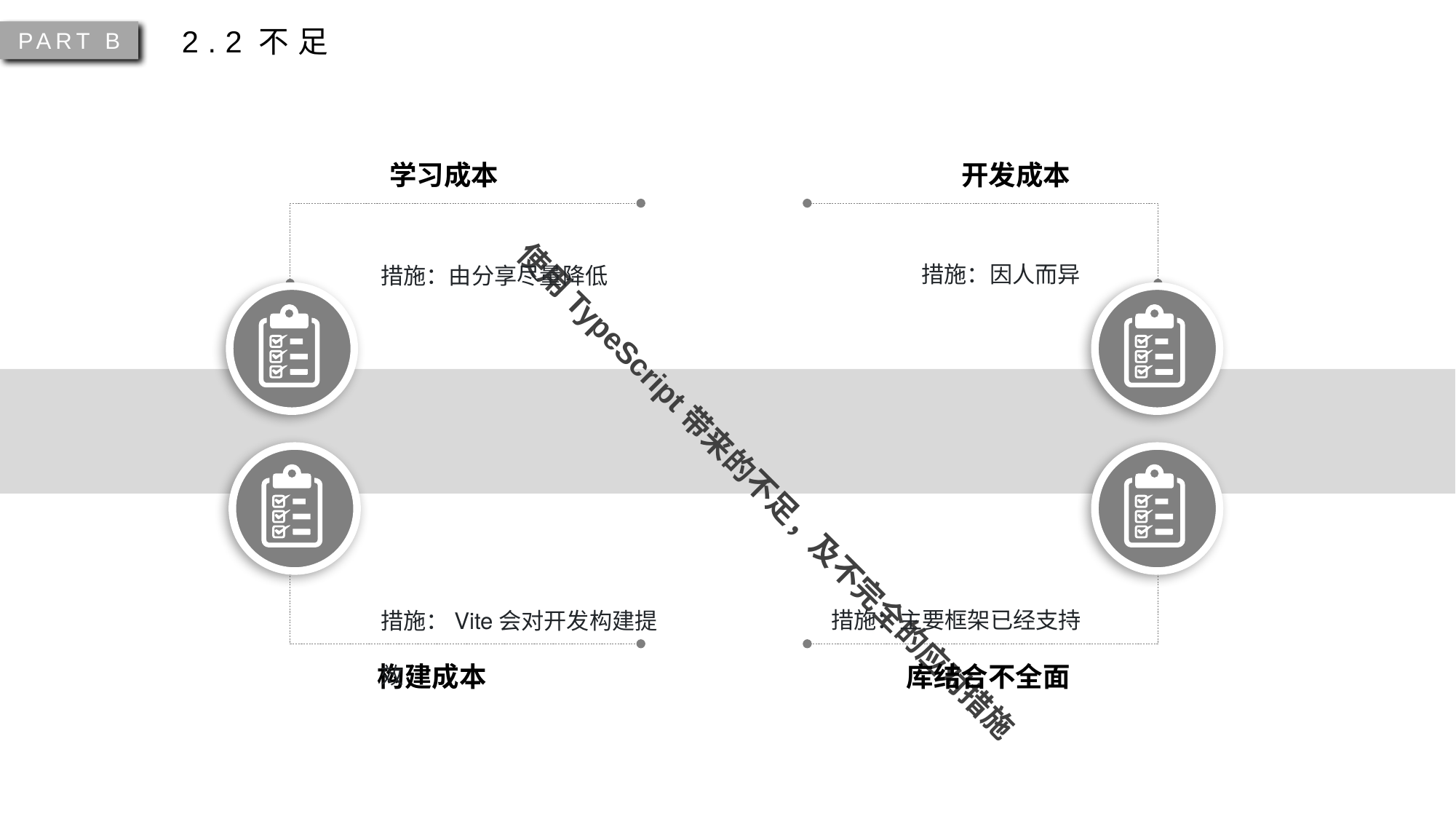

2.2不足
PART B
学习成本
开发成本

措施：因人而异
措施：由分享尽量降低

使用TypeScript带来的不足，及不完全的应对措施

措施：主要框架已经支持
措施：Vite会对开发构建提效
构建成本
库结合不全面